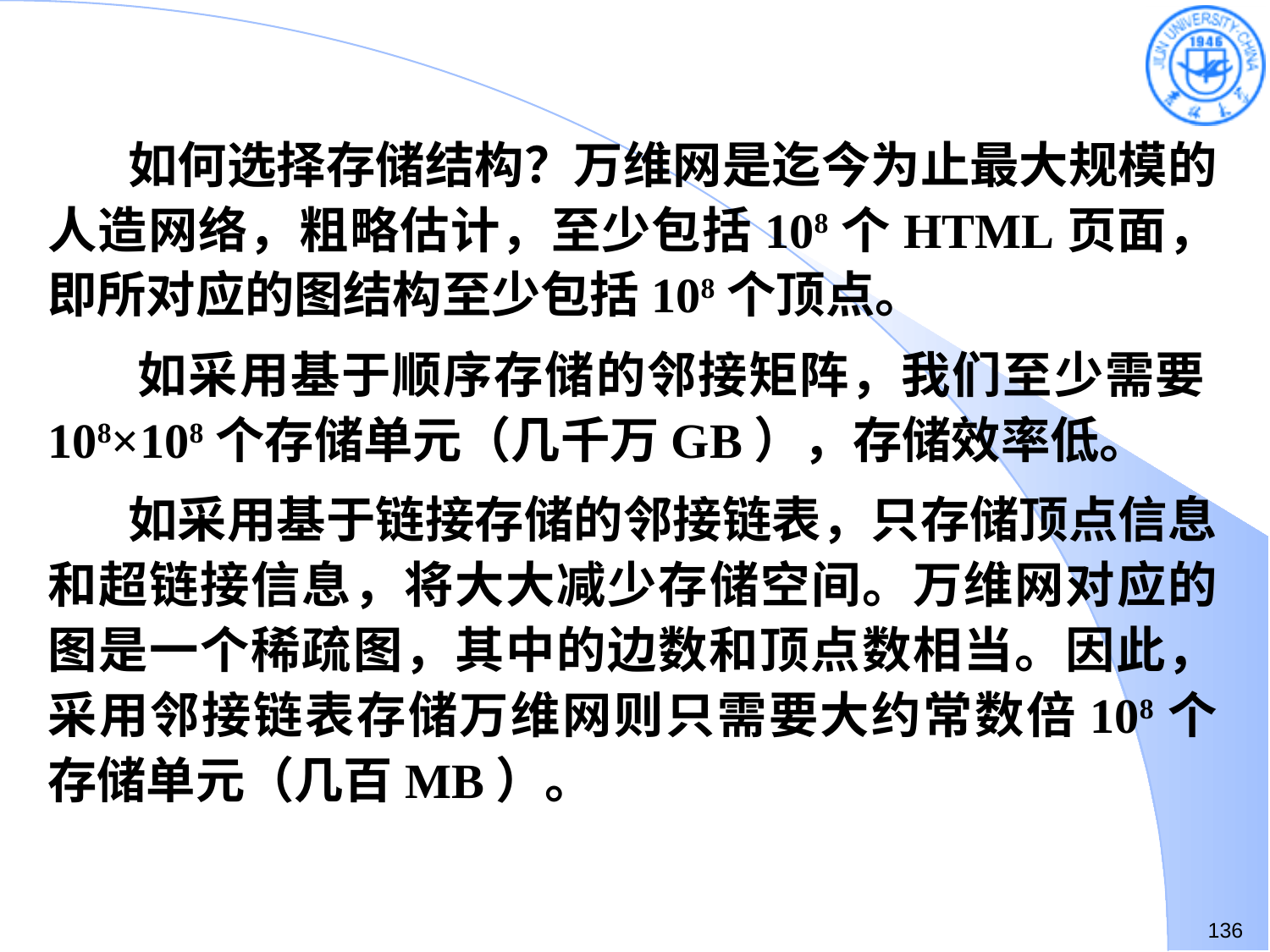

如何选择存储结构？万维网是迄今为止最大规模的人造网络，粗略估计，至少包括108个HTML页面，即所对应的图结构至少包括108个顶点。
      如采用基于顺序存储的邻接矩阵，我们至少需要108×108个存储单元（几千万GB），存储效率低。
      如采用基于链接存储的邻接链表，只存储顶点信息和超链接信息，将大大减少存储空间。万维网对应的图是一个稀疏图，其中的边数和顶点数相当。因此，采用邻接链表存储万维网则只需要大约常数倍108个存储单元（几百MB）。